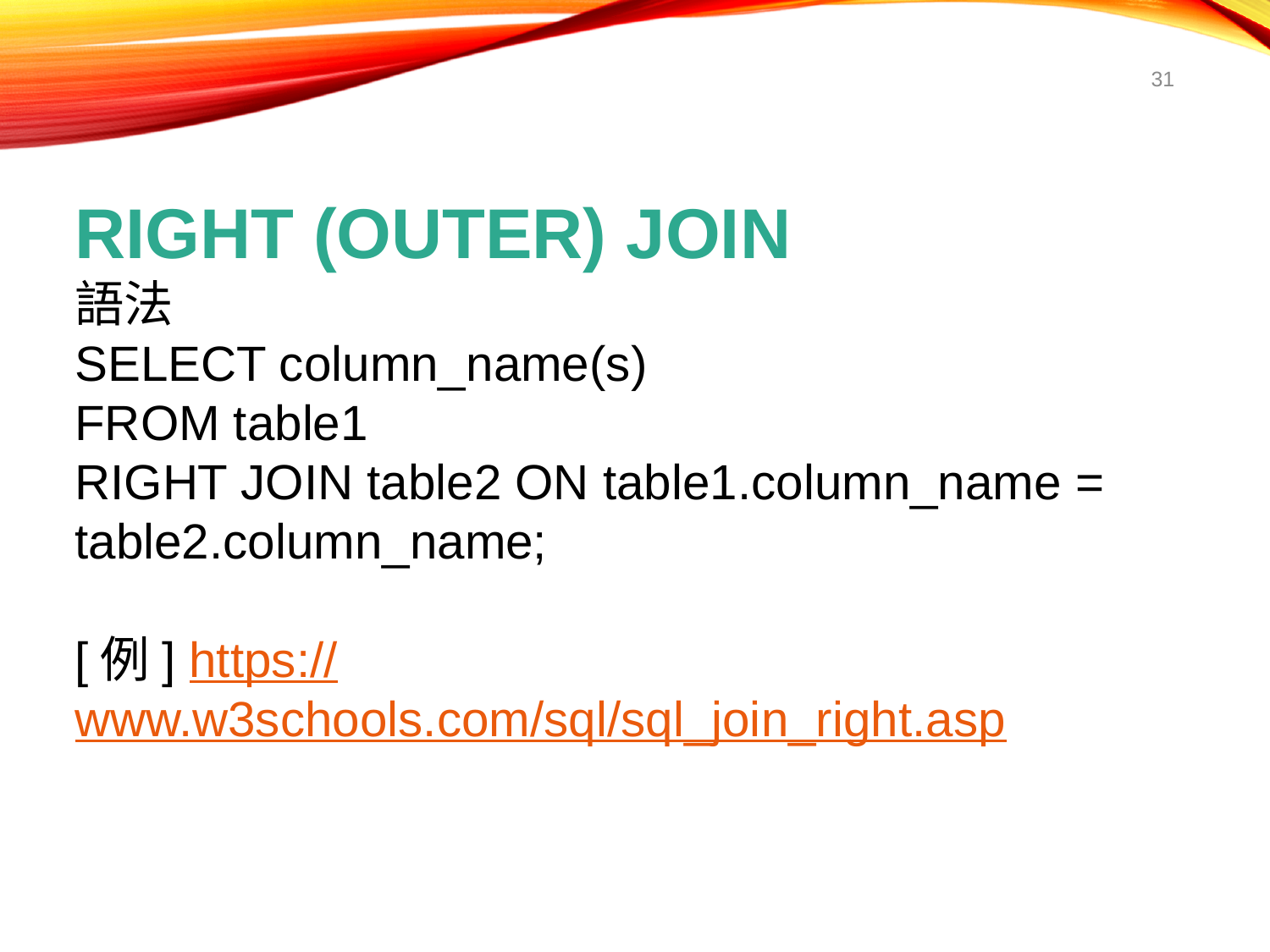

31
RIGHT (OUTER) JOIN
語法
SELECT column_name(s)
FROM table1
RIGHT JOIN table2 ON table1.column_name = table2.column_name;

[例] https://www.w3schools.com/sql/sql_join_right.asp